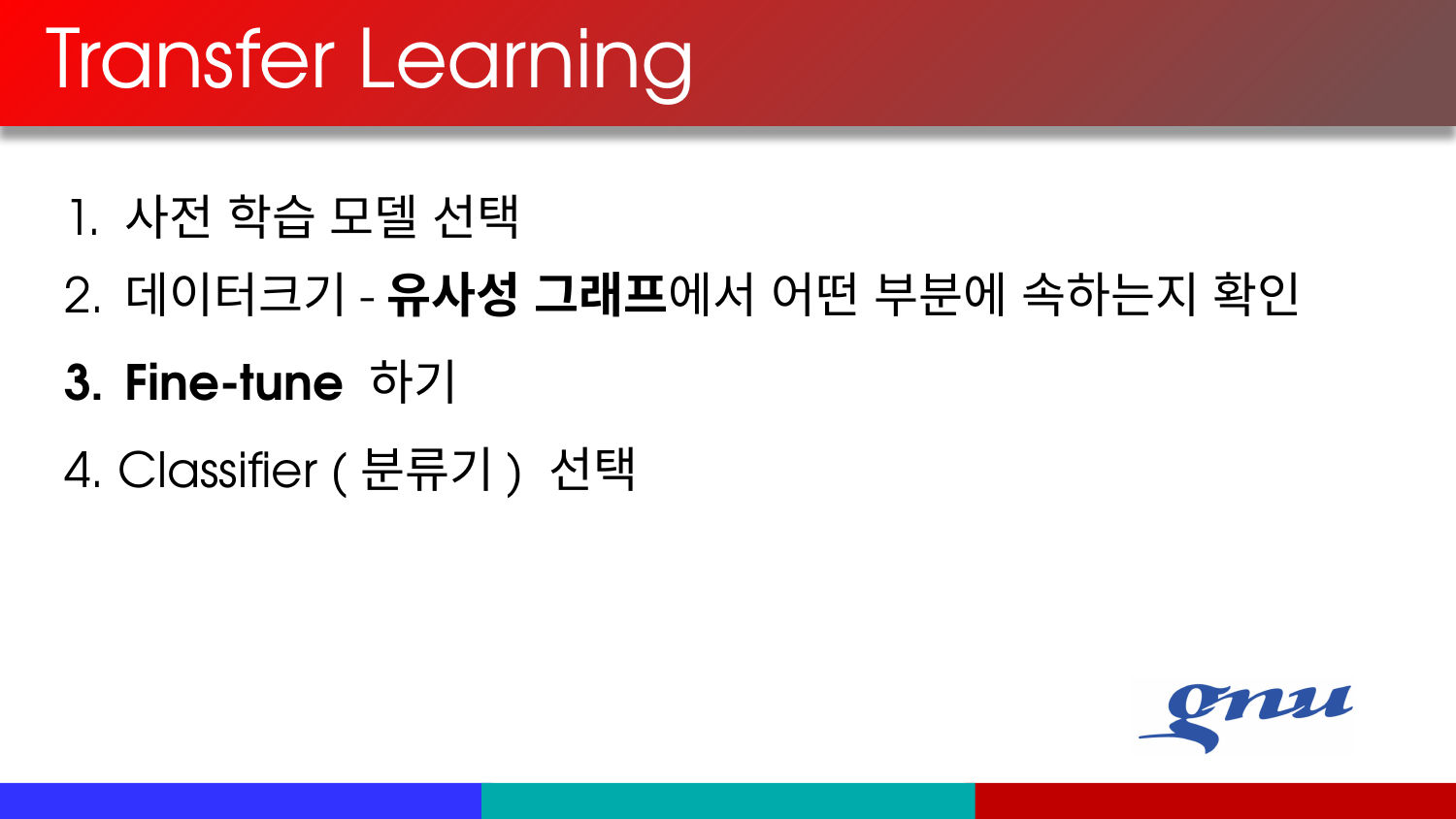

# Transfer Learning
사전 학습 모델 선택
데이터크기-유사성 그래프에서 어떤 부분에 속하는지 확인
Fine-tune 하기
4. Classifier (분류기) 선택